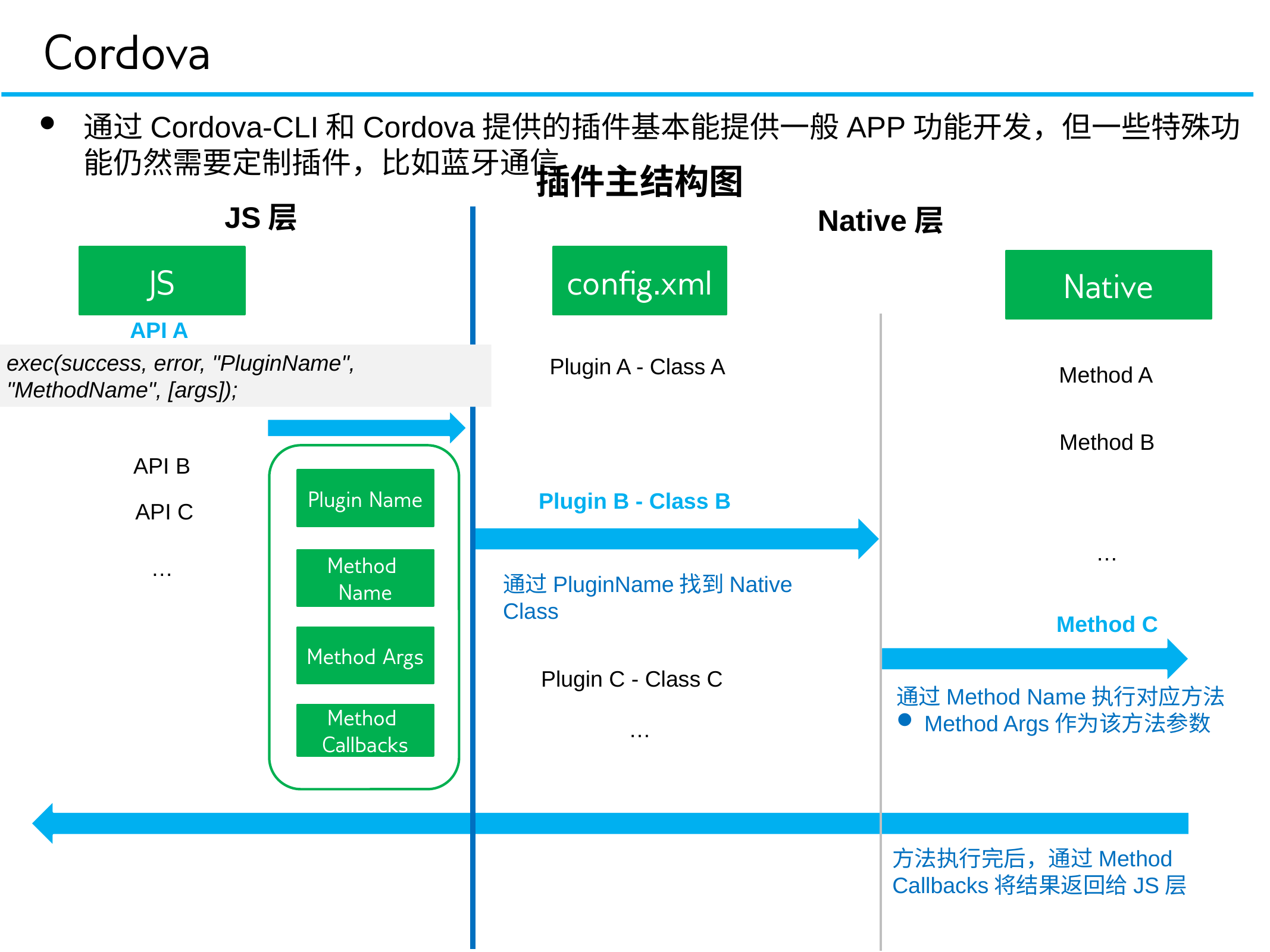

Cordova

通过Cordova-CLI和Cordova提供的插件基本能提供一般APP功能开发，但一些特殊功能仍然需要定制插件，比如蓝牙通信

插件主结构图
JS层
Native层
JS
config.xml
Native
API A
exec(success, error, "PluginName", "MethodName", [args]);
Plugin A - Class A
Method A

Method B

API B
Plugin Name
Plugin B - Class B
API C

…
…
Method
Name
通过PluginName找到Native Class
Method C
Method Args

Plugin C - Class C
通过Method Name执行对应方法
Method Args作为该方法参数

Method
Callbacks
…

方法执行完后，通过Method Callbacks将结果返回给JS层

JS层通过success，error回调处理返回结果